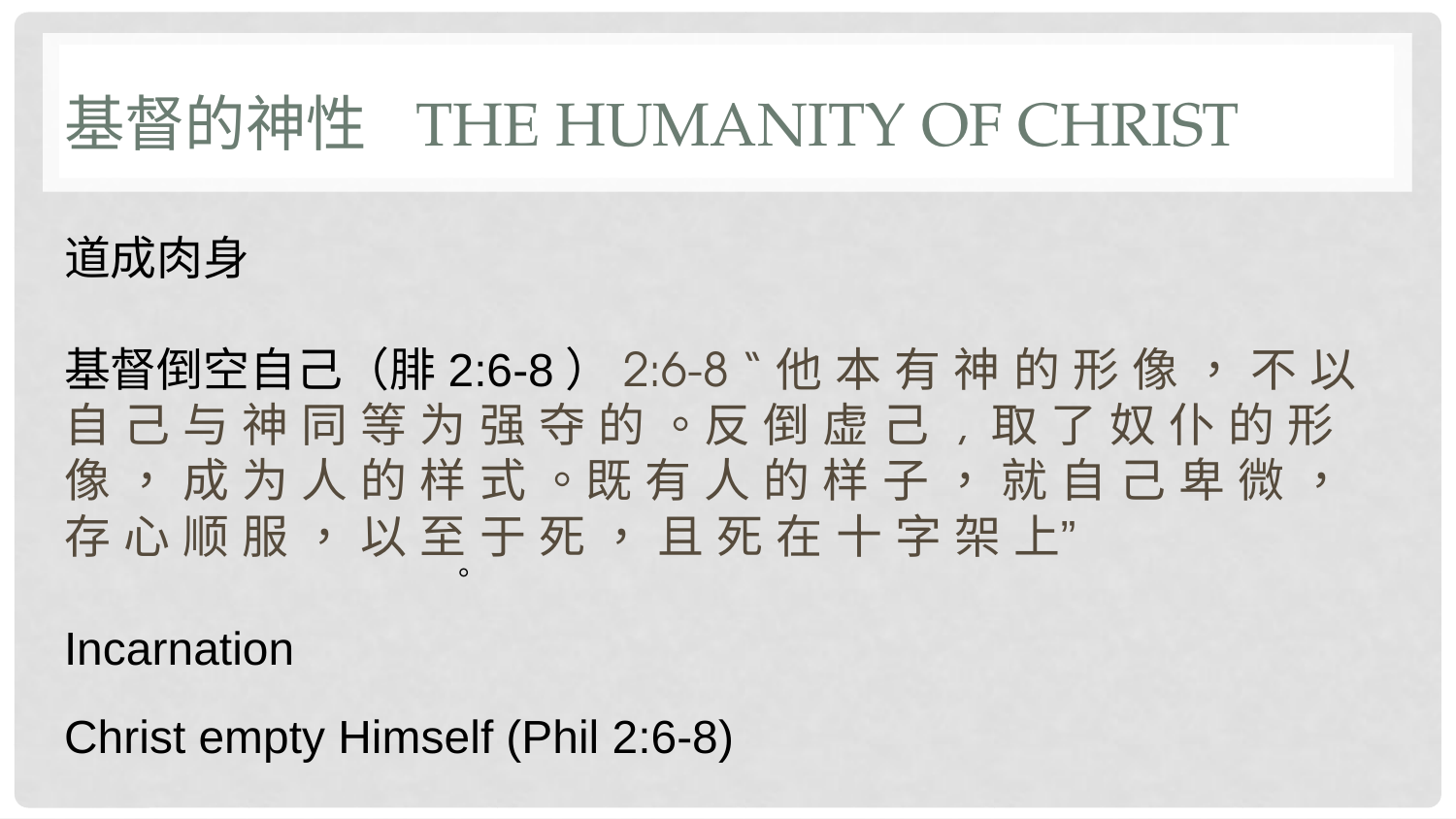

# 基督的神性  The Humanity of Christ
道成肉身

基督倒空自己（腓2:6-8）2:6-8 “他 本 有 神 的 形 像 ， 不 以 自 己 与 神 同 等 为 强 夺 的 。反 倒 虚 己 , 取 了 奴 仆 的 形 像 ， 成 为 人 的 样 式 。既 有 人 的 样 子 ， 就 自 己 卑 微 ， 存 心 顺 服 ， 以 至 于 死 ， 且 死 在 十 字 架 上”

Incarnation
Christ empty Himself (Phil 2:6-8)

。